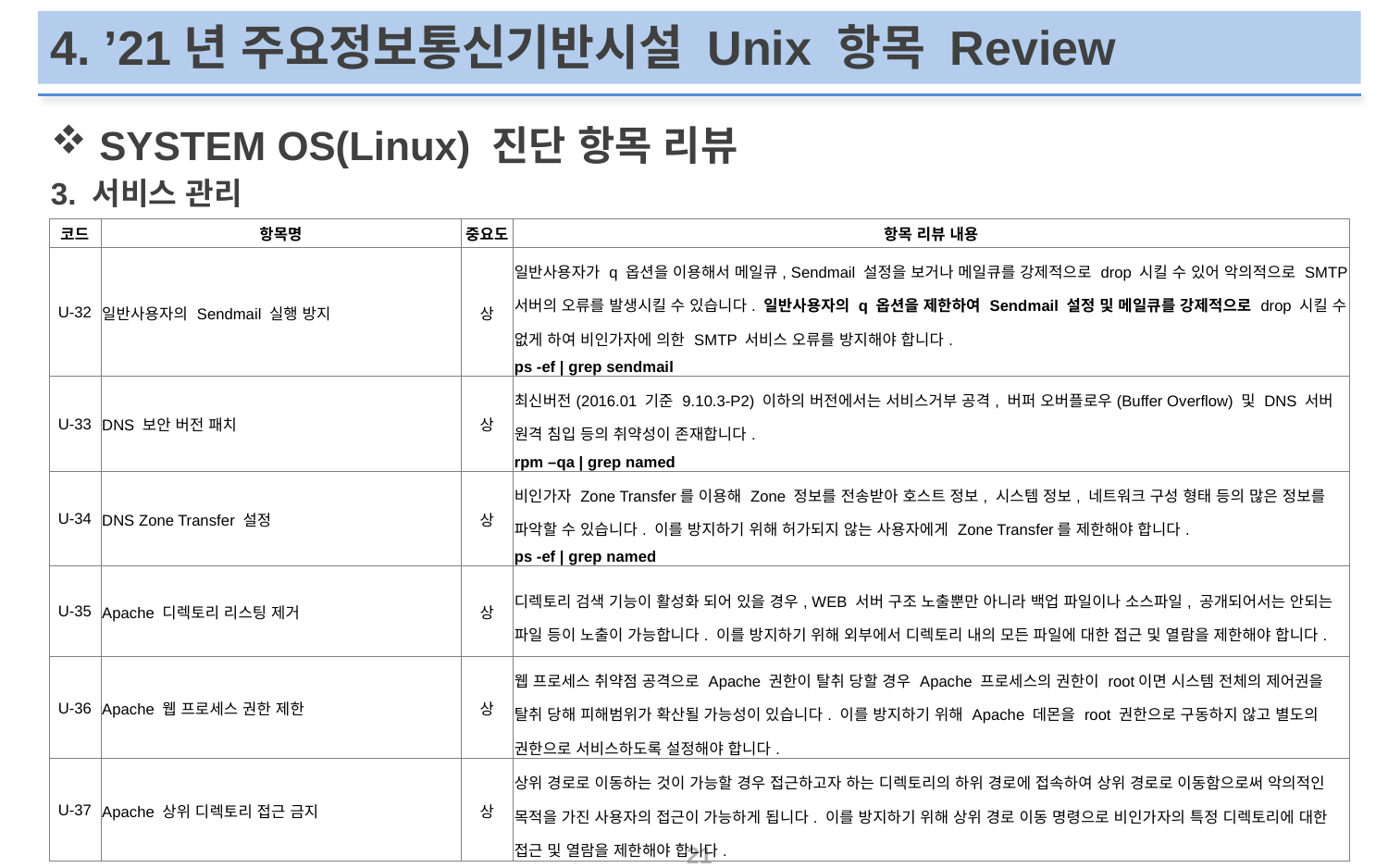

# 4. ’21년 주요정보통신기반시설 Unix 항목 Review
SYSTEM OS(Linux) 진단 항목 리뷰
3. 서비스 관리
| 코드 | 항목명 | 중요도 | 항목 리뷰 내용 |
| --- | --- | --- | --- |
| U-32 | 일반사용자의 Sendmail 실행 방지 | 상 | 일반사용자가 q 옵션을 이용해서 메일큐, Sendmail 설정을 보거나 메일큐를 강제적으로 drop 시킬 수 있어 악의적으로 SMTP 서버의 오류를 발생시킬 수 있습니다. 일반사용자의 q 옵션을 제한하여 Sendmail 설정 및 메일큐를 강제적으로 drop 시킬 수 없게 하여 비인가자에 의한 SMTP 서비스 오류를 방지해야 합니다. ps -ef | grep sendmail |
| U-33 | DNS 보안 버전 패치 | 상 | 최신버전(2016.01 기준 9.10.3-P2) 이하의 버전에서는 서비스거부 공격, 버퍼 오버플로우(Buffer Overflow) 및 DNS 서버 원격 침입 등의 취약성이 존재합니다. rpm –qa | grep named |
| U-34 | DNS Zone Transfer 설정 | 상 | 비인가자 Zone Transfer를 이용해 Zone 정보를 전송받아 호스트 정보, 시스템 정보, 네트워크 구성 형태 등의 많은 정보를 파악할 수 있습니다. 이를 방지하기 위해 허가되지 않는 사용자에게 Zone Transfer를 제한해야 합니다. ps -ef | grep named |
| U-35 | Apache 디렉토리 리스팅 제거 | 상 | 디렉토리 검색 기능이 활성화 되어 있을 경우, WEB 서버 구조 노출뿐만 아니라 백업 파일이나 소스파일, 공개되어서는 안되는 파일 등이 노출이 가능합니다. 이를 방지하기 위해 외부에서 디렉토리 내의 모든 파일에 대한 접근 및 열람을 제한해야 합니다. |
| U-36 | Apache 웹 프로세스 권한 제한 | 상 | 웹 프로세스 취약점 공격으로 Apache 권한이 탈취 당할 경우 Apache 프로세스의 권한이 root이면 시스템 전체의 제어권을 탈취 당해 피해범위가 확산될 가능성이 있습니다. 이를 방지하기 위해 Apache 데몬을 root 권한으로 구동하지 않고 별도의 권한으로 서비스하도록 설정해야 합니다. |
| U-37 | Apache 상위 디렉토리 접근 금지 | 상 | 상위 경로로 이동하는 것이 가능할 경우 접근하고자 하는 디렉토리의 하위 경로에 접속하여 상위 경로로 이동함으로써 악의적인 목적을 가진 사용자의 접근이 가능하게 됩니다. 이를 방지하기 위해 상위 경로 이동 명령으로 비인가자의 특정 디렉토리에 대한 접근 및 열람을 제한해야 합니다. |
21